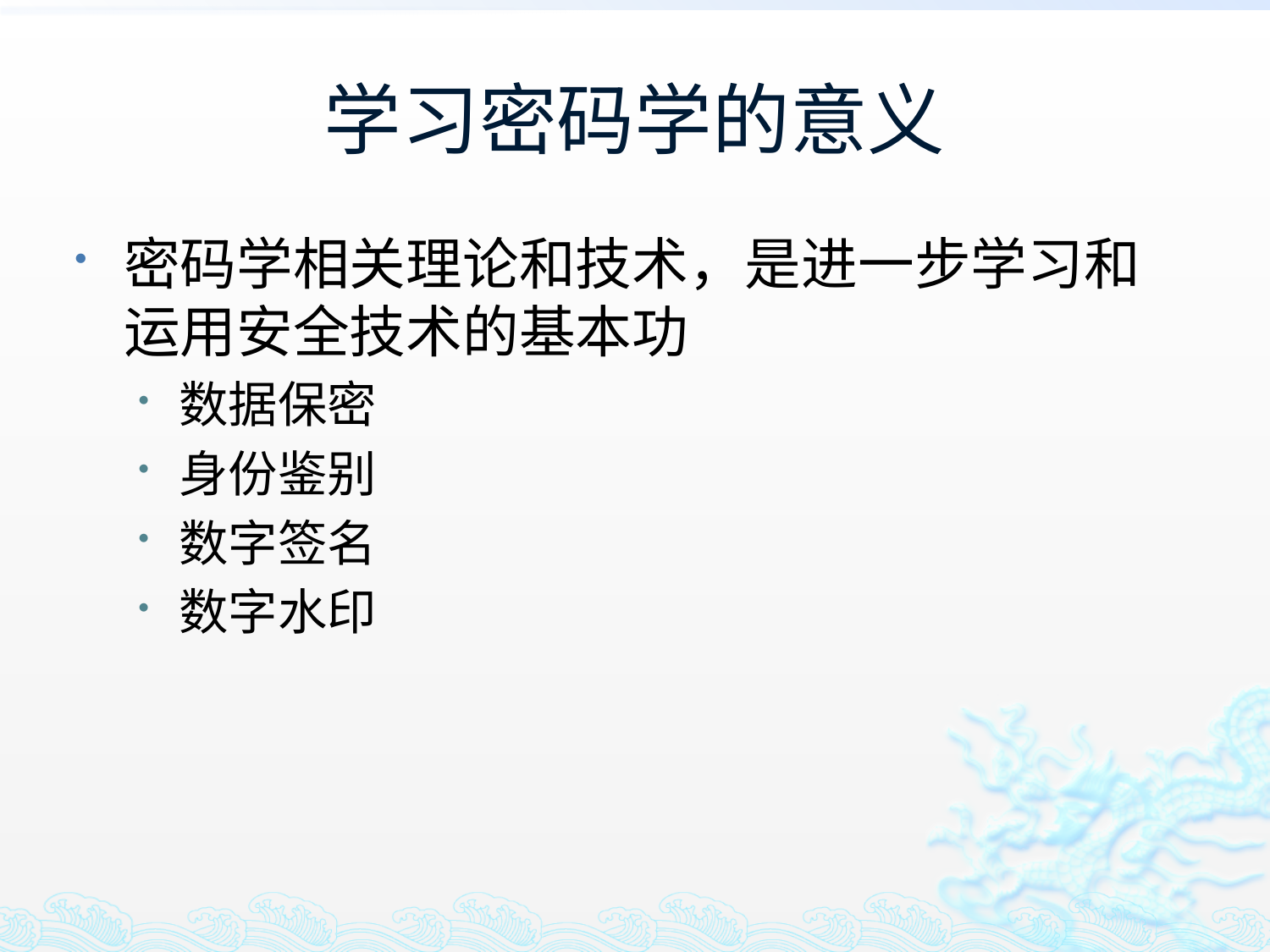

# 学习密码学的意义
密码学相关理论和技术，是进一步学习和运用安全技术的基本功
数据保密
身份鉴别
数字签名
数字水印